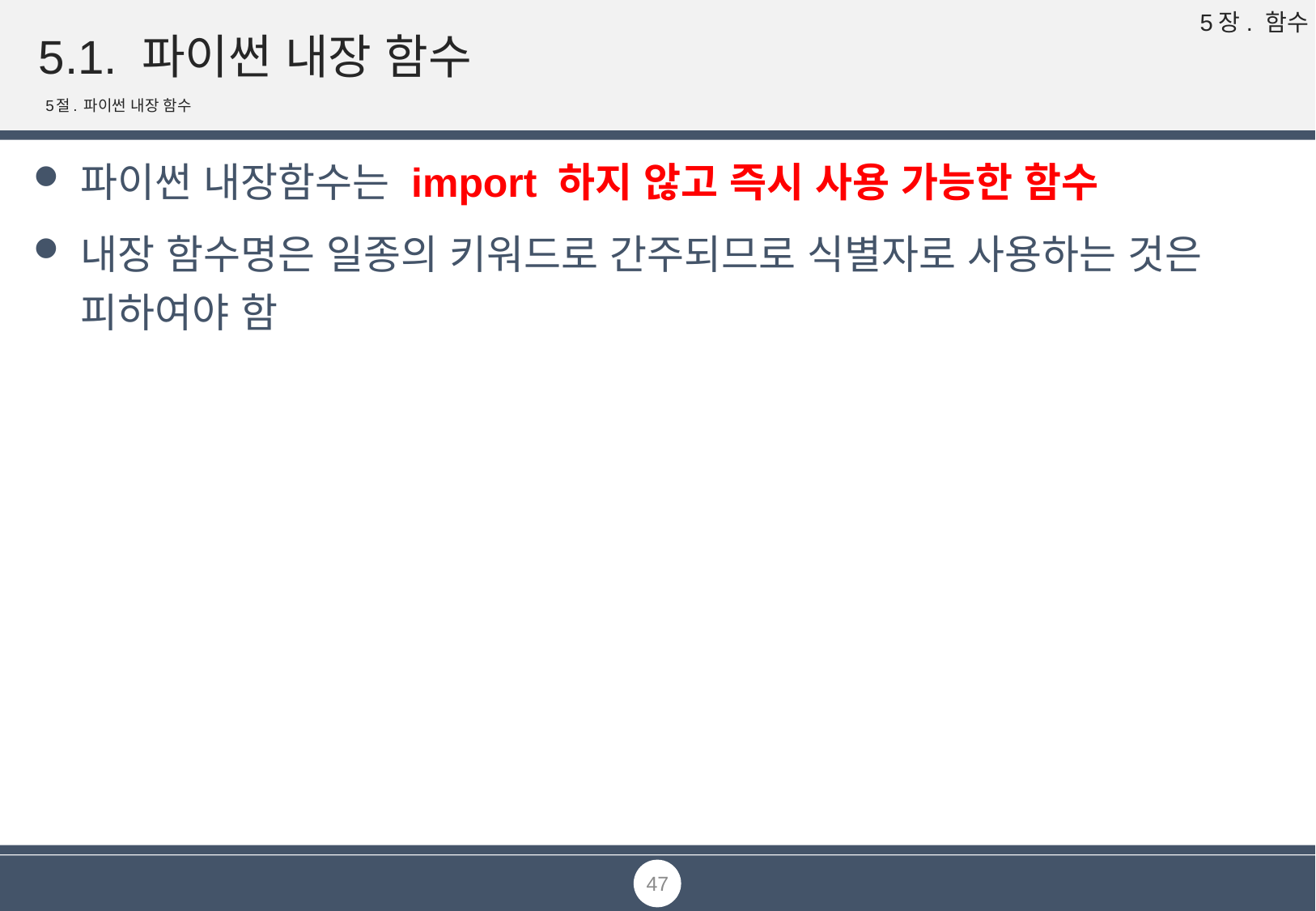

# 5.1. 파이썬 내장 함수
5절. 파이썬 내장 함수
파이썬 내장함수는 import 하지 않고 즉시 사용 가능한 함수
내장 함수명은 일종의 키워드로 간주되므로 식별자로 사용하는 것은 피하여야 함
47